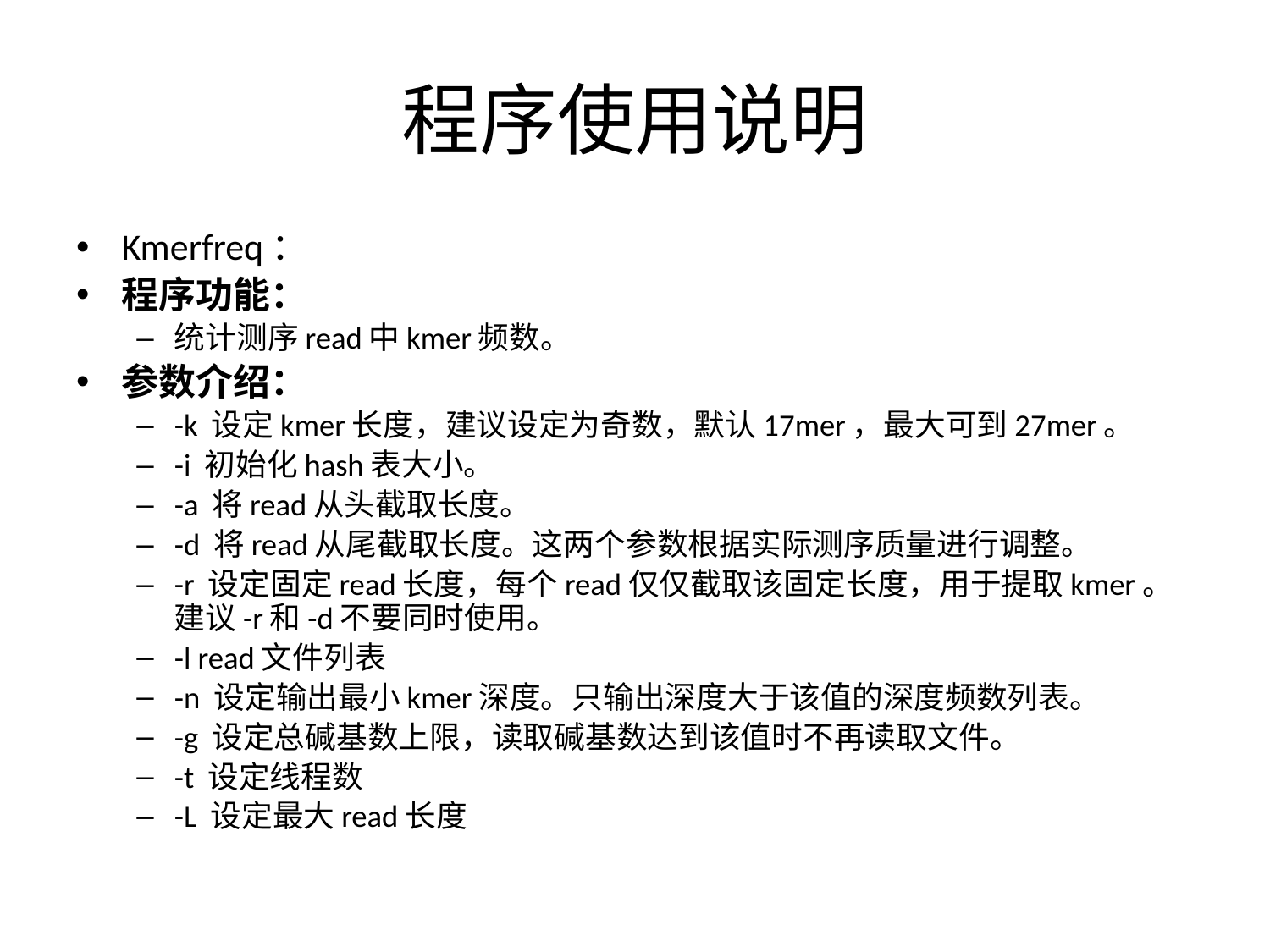

# 程序使用说明
Kmerfreq：
程序功能：
统计测序read中kmer频数。
参数介绍：
-k 设定kmer长度，建议设定为奇数，默认17mer，最大可到27mer。
-i 初始化hash表大小。
-a 将read从头截取长度。
-d 将read从尾截取长度。这两个参数根据实际测序质量进行调整。
-r 设定固定read长度，每个read仅仅截取该固定长度，用于提取kmer。建议-r和-d不要同时使用。
-l read文件列表
-n 设定输出最小kmer深度。只输出深度大于该值的深度频数列表。
-g 设定总碱基数上限，读取碱基数达到该值时不再读取文件。
-t 设定线程数
-L 设定最大read长度